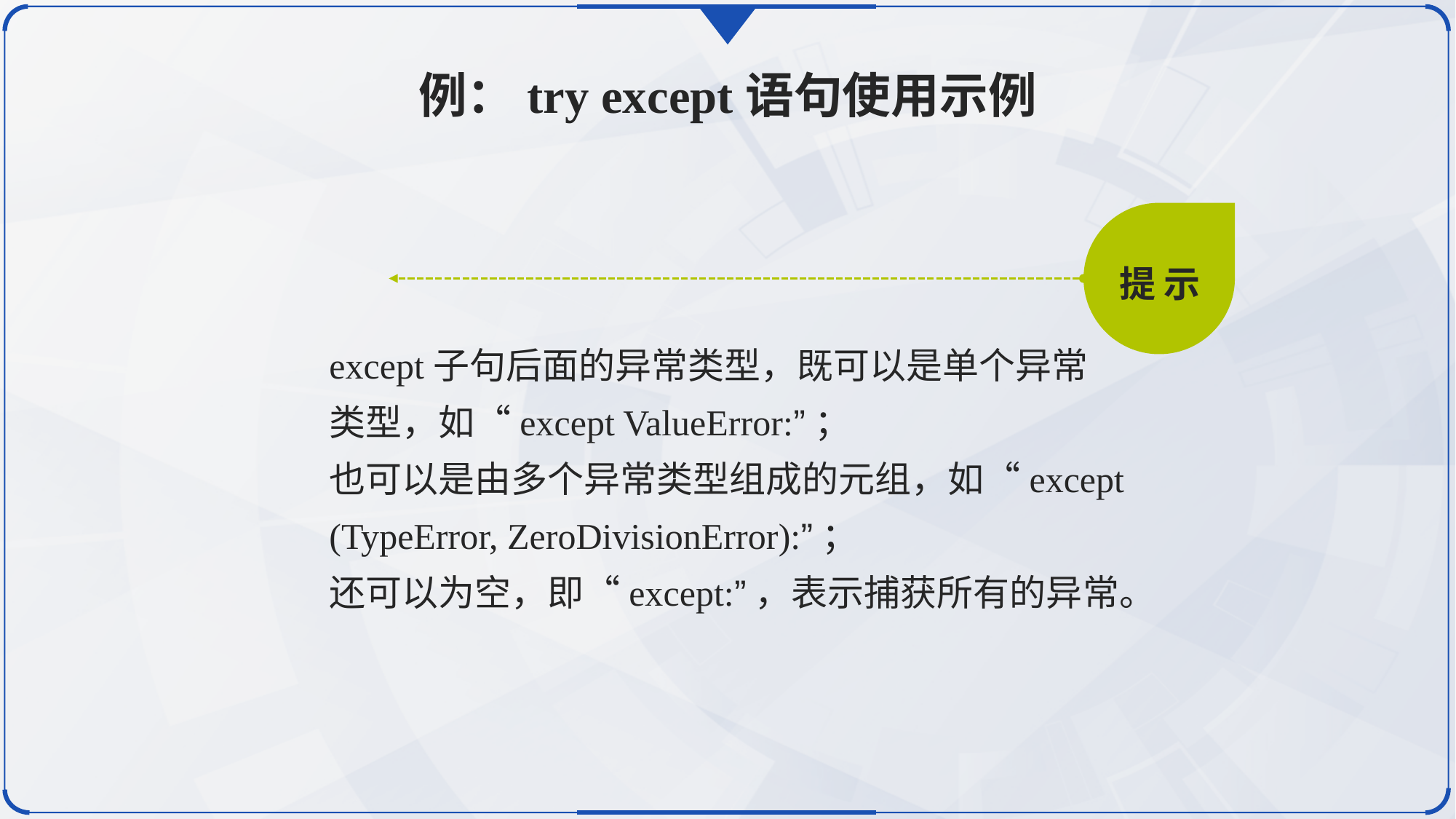

例：try except语句使用示例

提 示
except子句后面的异常类型，既可以是单个异常
类型，如“except ValueError:”；
也可以是由多个异常类型组成的元组，如“except (TypeError, ZeroDivisionError):”；
还可以为空，即“except:”，表示捕获所有的异常。